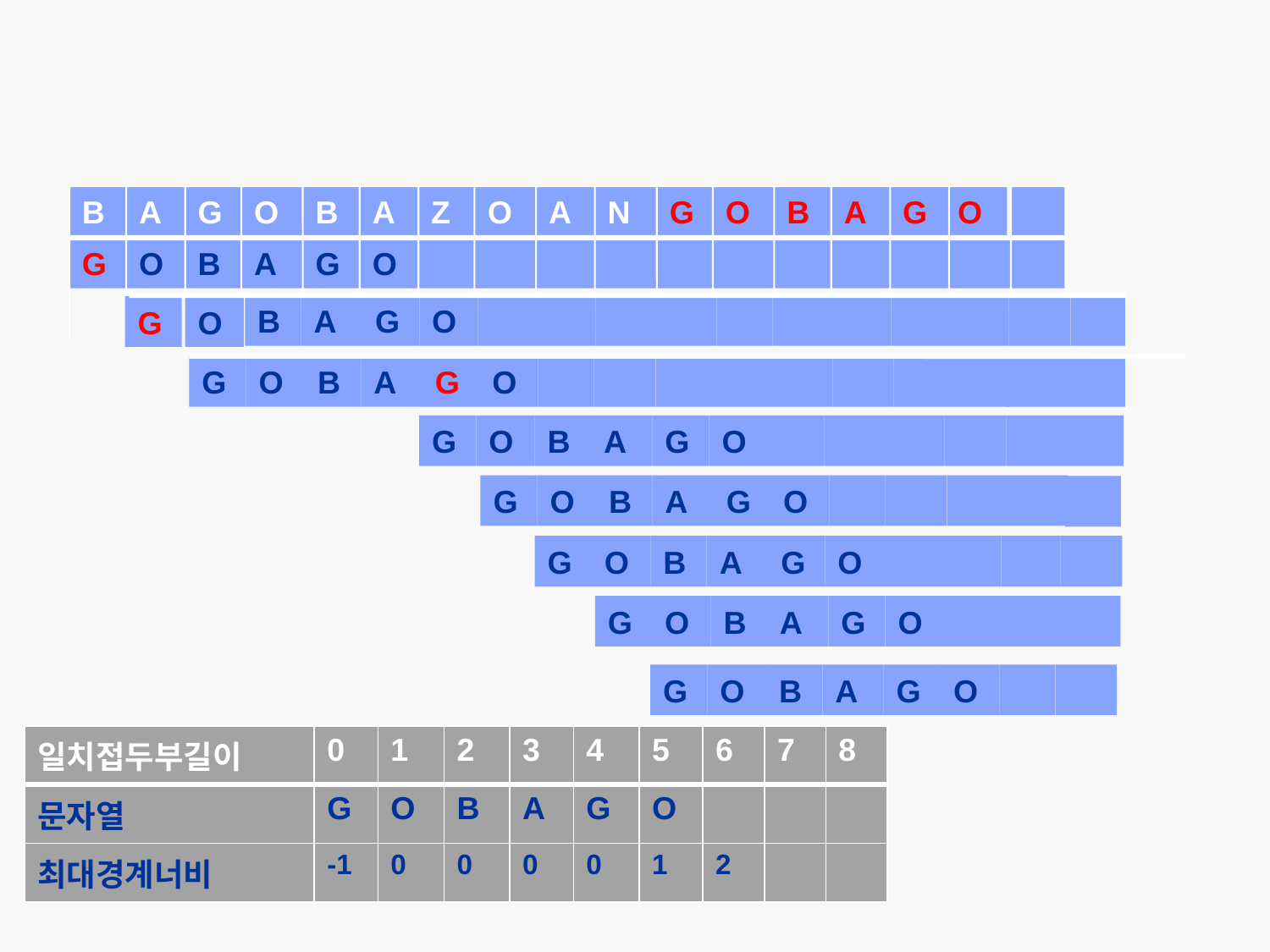

B

A

G

O

B

A

Z

O
A

N

G

O

B

A

G

O

G

O
B
A
G
O

B
A
G
O

G
O
G

O
B
A
G
O

G
O
B
A
G
O

G
O
B
A
G
O

G
O
B
A
G
O

G
O
B
A
G
O

G
O
B
A
G
O

| 일치접두부길이 | 0 | 1 | 2 | 3 | 4 | 5 | 6 | 7 | 8 |
| --- | --- | --- | --- | --- | --- | --- | --- | --- | --- |
| 문자열 | G | O | B | A | G | O |  |  |  |
| 최대경계너비 | -1 | 0 | 0 | 0 | 0 | 1 | 2 |  |  |